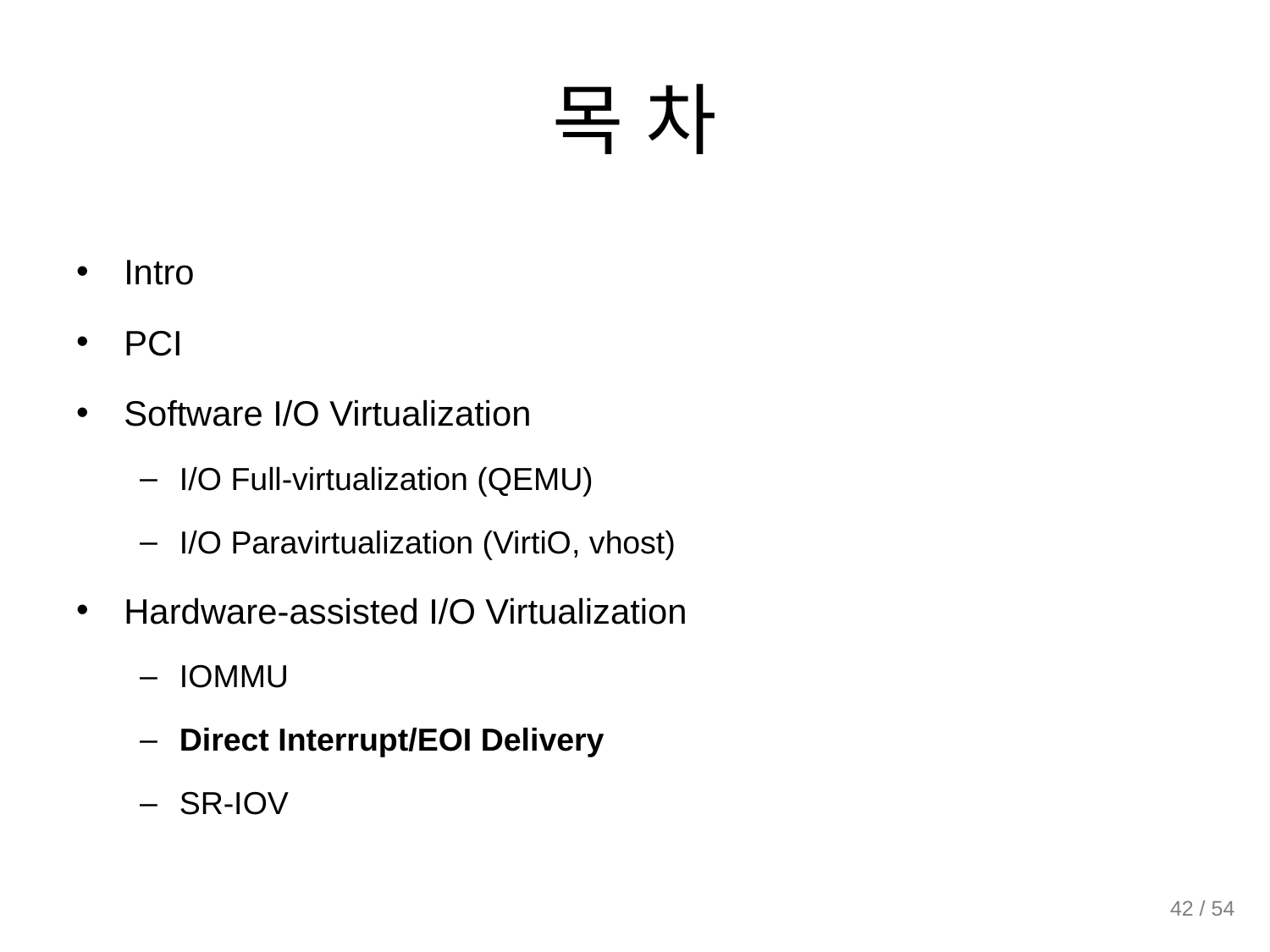

# 목 차
Intro
PCI
Software I/O Virtualization
I/O Full-virtualization (QEMU)
I/O Paravirtualization (VirtiO, vhost)
Hardware-assisted I/O Virtualization
IOMMU
Direct Interrupt/EOI Delivery
SR-IOV
42